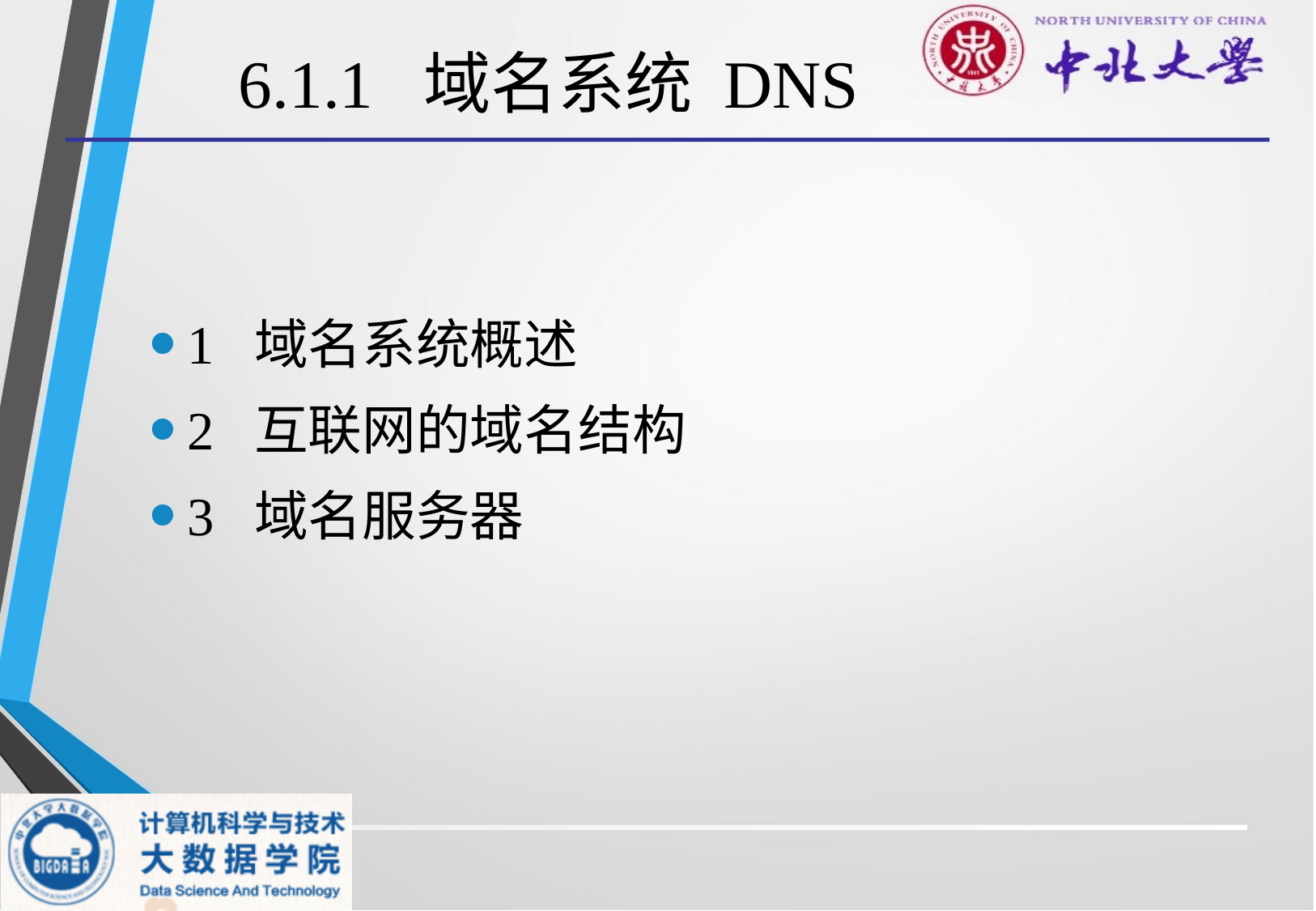

# 6.1.1  域名系统 DNS
1  域名系统概述
2  互联网的域名结构
3  域名服务器
7